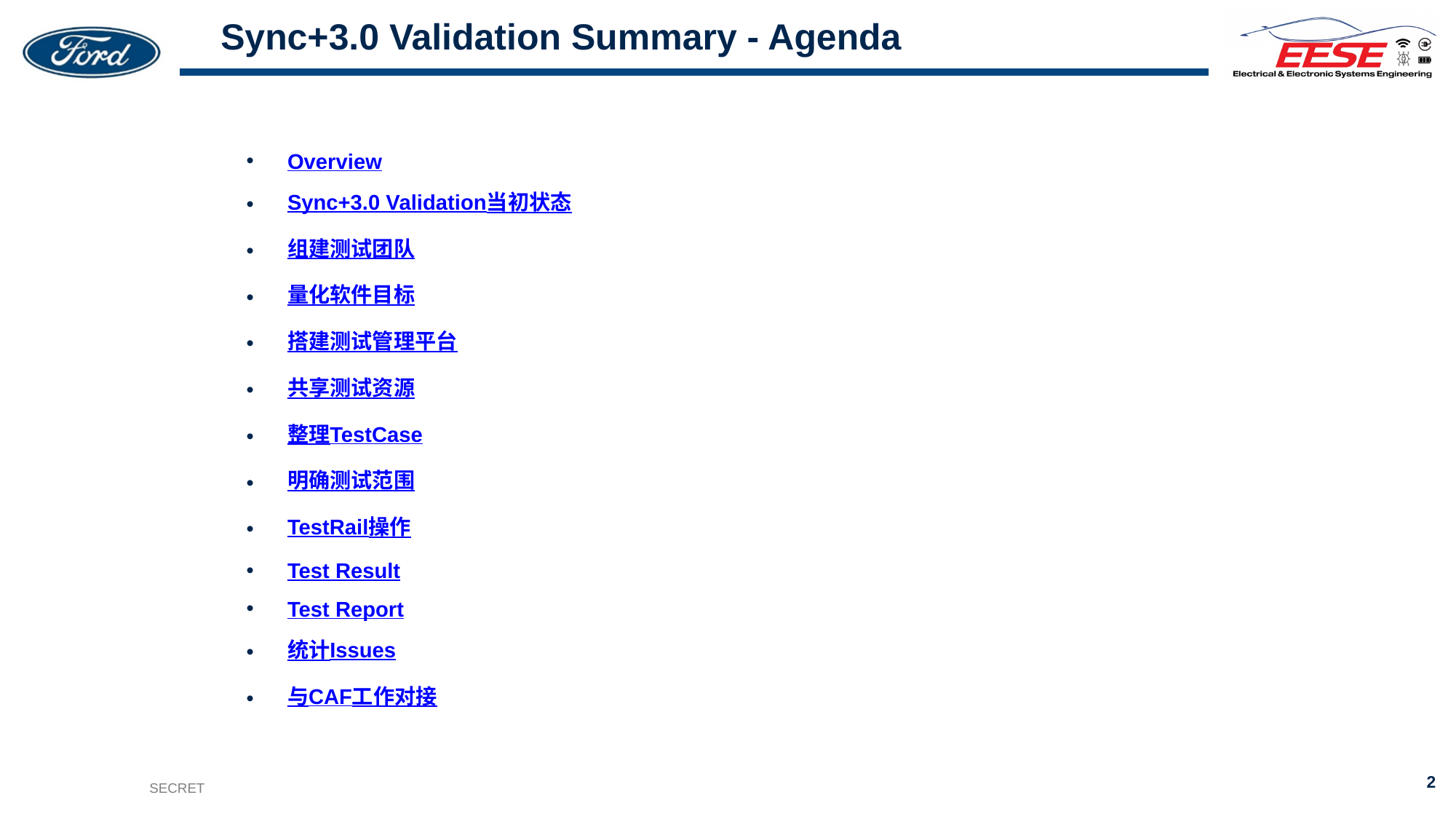

# Sync+3.0 Validation Summary - Agenda
Overview
Sync+3.0 Validation当初状态
组建测试团队
量化软件目标
搭建测试管理平台
共享测试资源
整理TestCase
明确测试范围
TestRail操作
Test Result
Test Report
统计Issues
与CAF工作对接